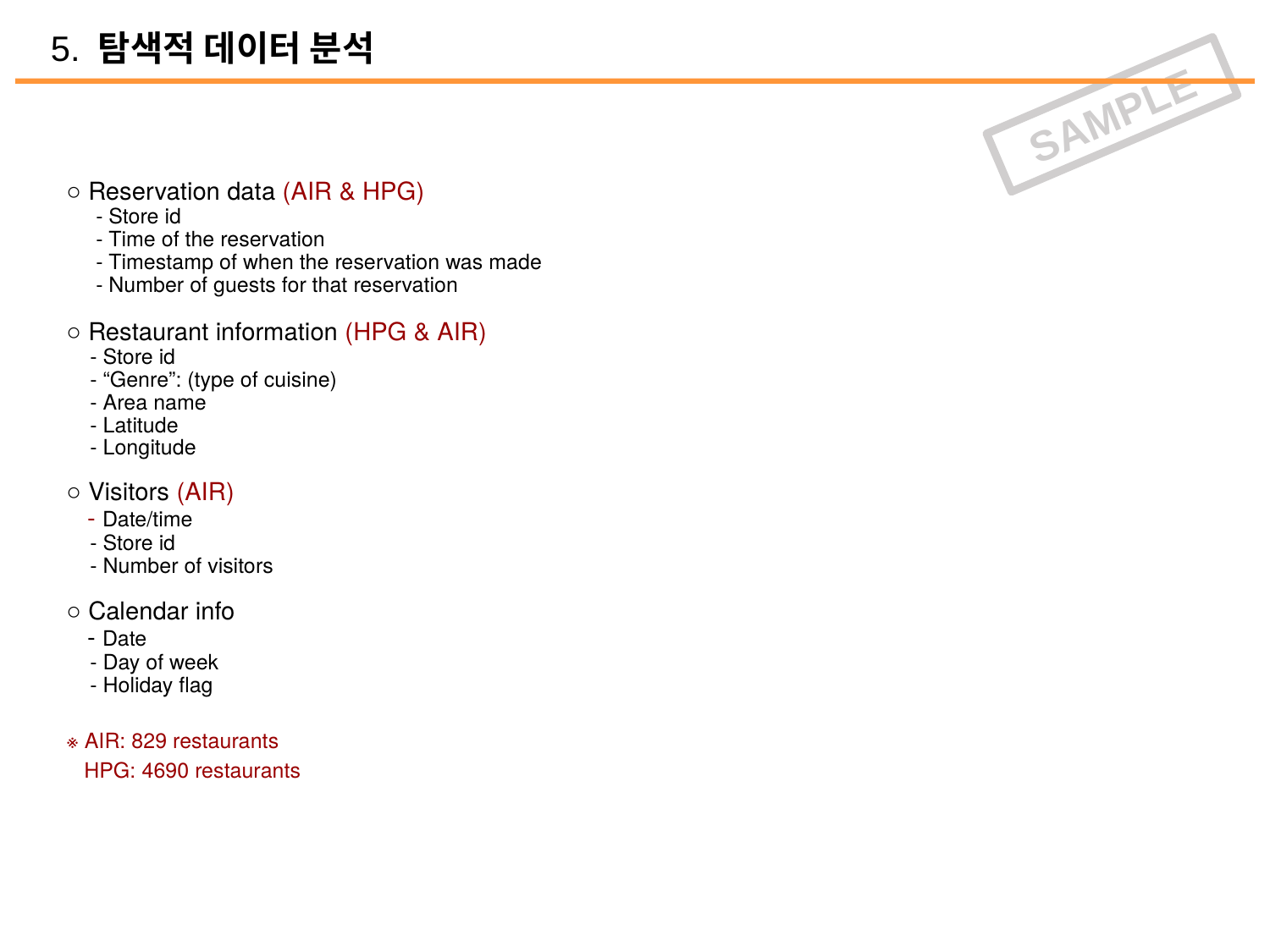

5. 탐색적 데이터 분석

SAMPLE
○ Reservation data (AIR & HPG)
     - Store id
     - Time of the reservation
     - Timestamp of when the reservation was made
     - Number of guests for that reservation

○ Restaurant information (HPG & AIR)
    - Store id
    - “Genre”: (type of cuisine)
    - Area name
    - Latitude
    - Longitude

○ Visitors (AIR)
   - Date/time
    - Store id
    - Number of visitors

○ Calendar info
   - Date
    - Day of week
    - Holiday flag

※ AIR: 829 restaurants
   HPG: 4690 restaurants